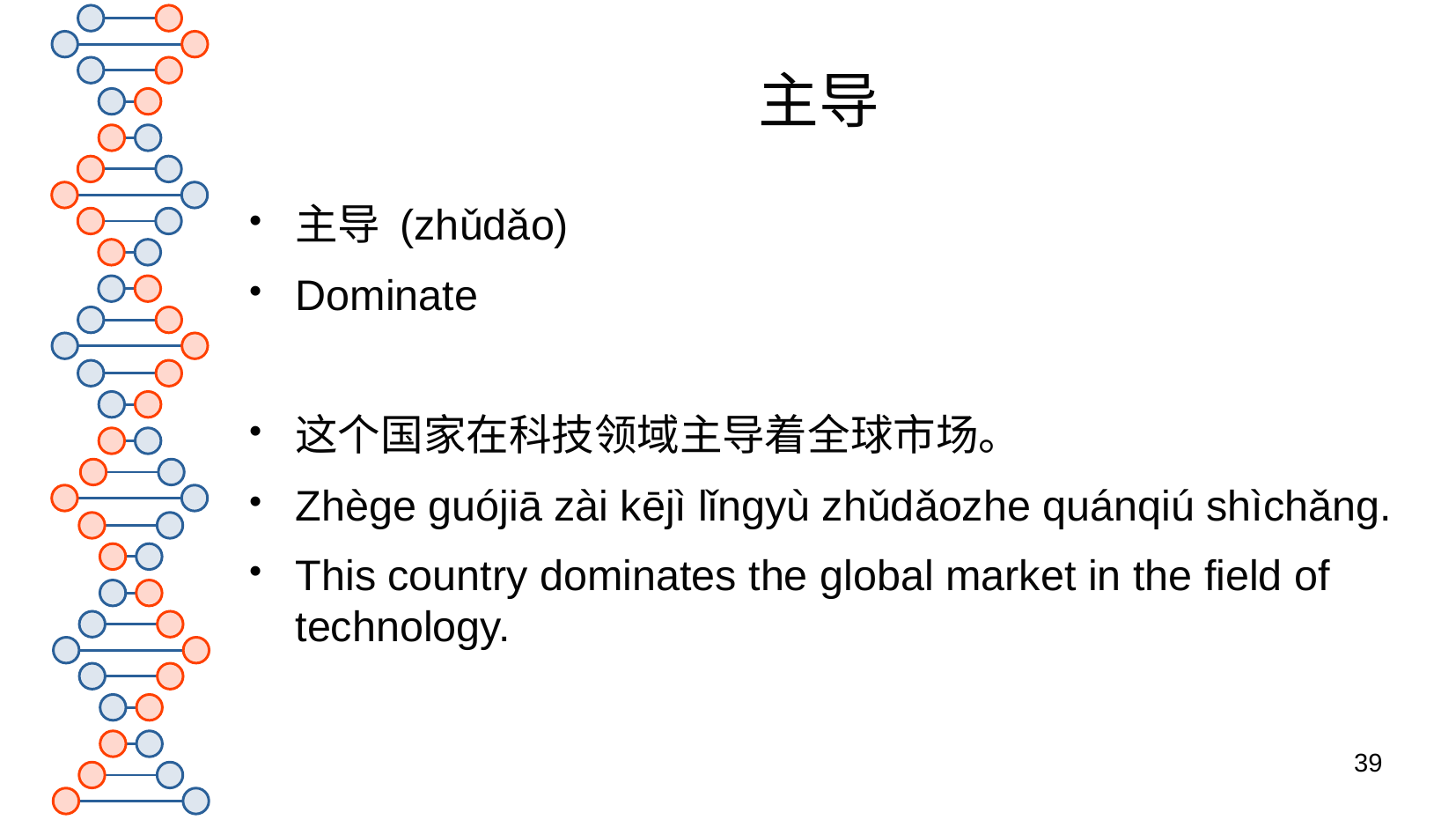

# 主导
主导 (zhǔdǎo)
Dominate

这个国家在科技领域主导着全球市场。
Zhège guójiā zài kējì lǐngyù zhǔdǎozhe quánqiú shìchǎng.
This country dominates the global market in the field of technology.

39